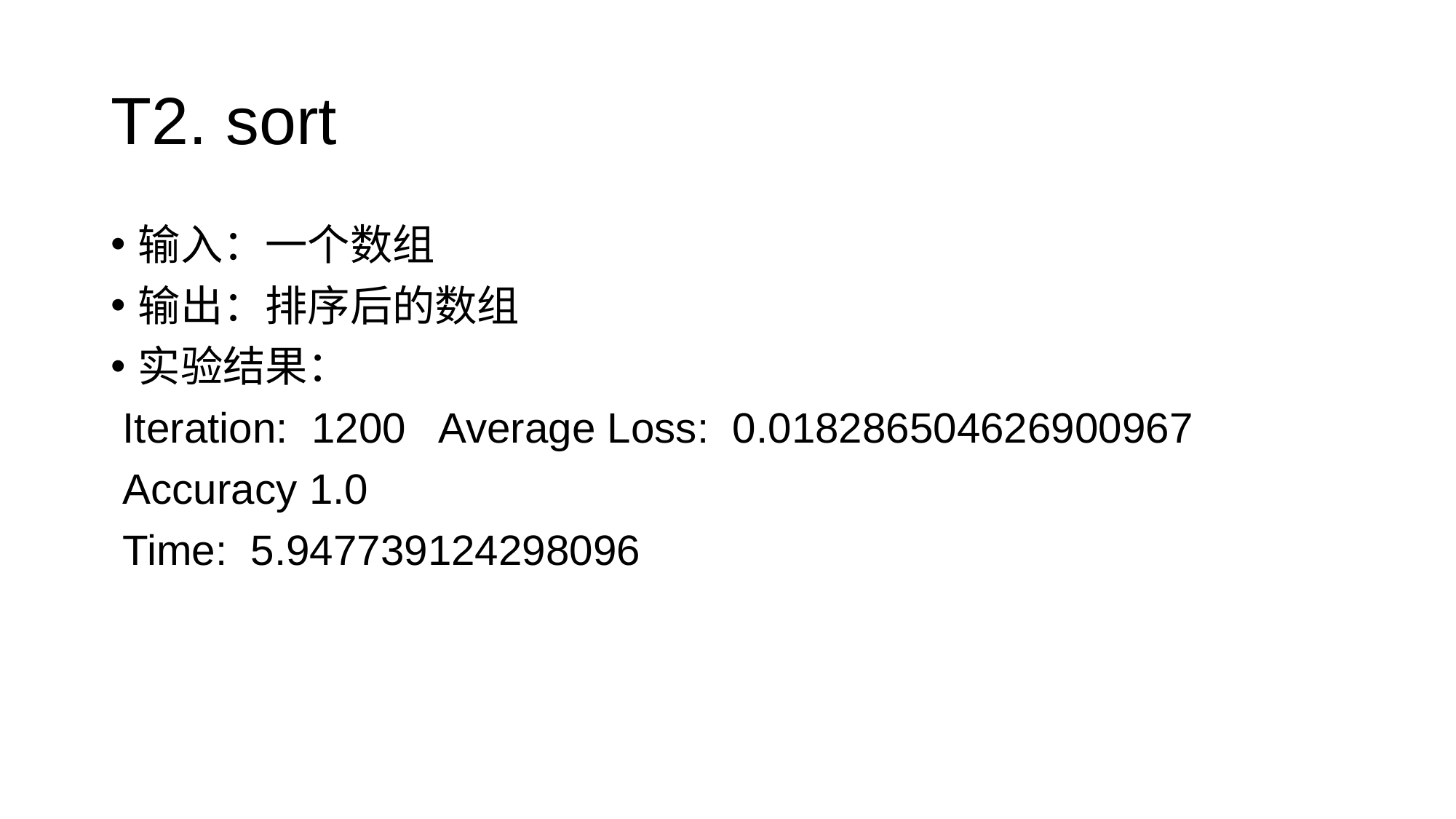

# T2. sort
输入：一个数组
输出：排序后的数组
实验结果：
 Iteration:  1200 	Average Loss:  0.018286504626900967
 Accuracy 1.0
 Time:  5.947739124298096